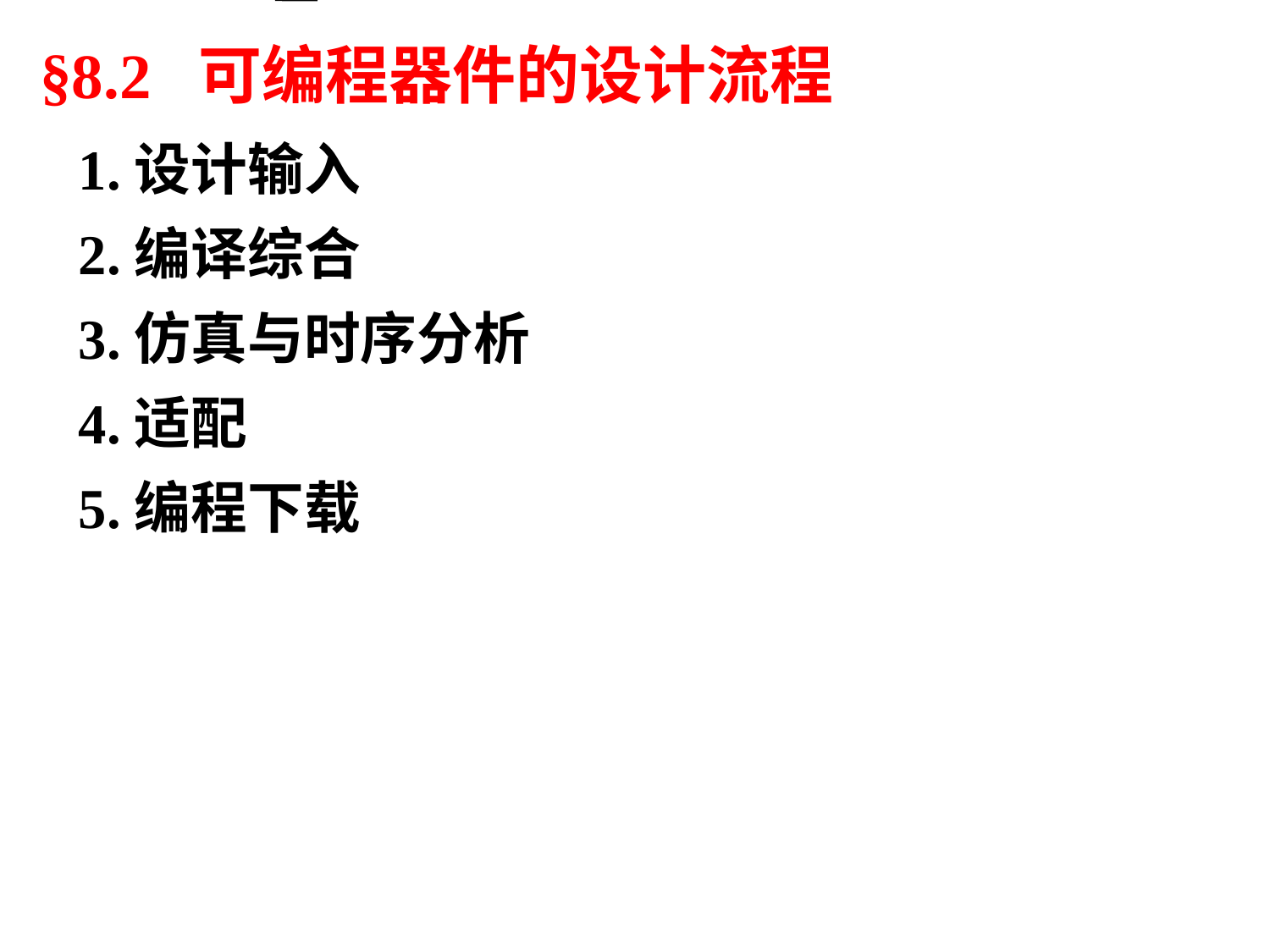

§8.2  可编程器件的设计流程
1.设计输入
2.编译综合
3.仿真与时序分析
4.适配
5.编程下载